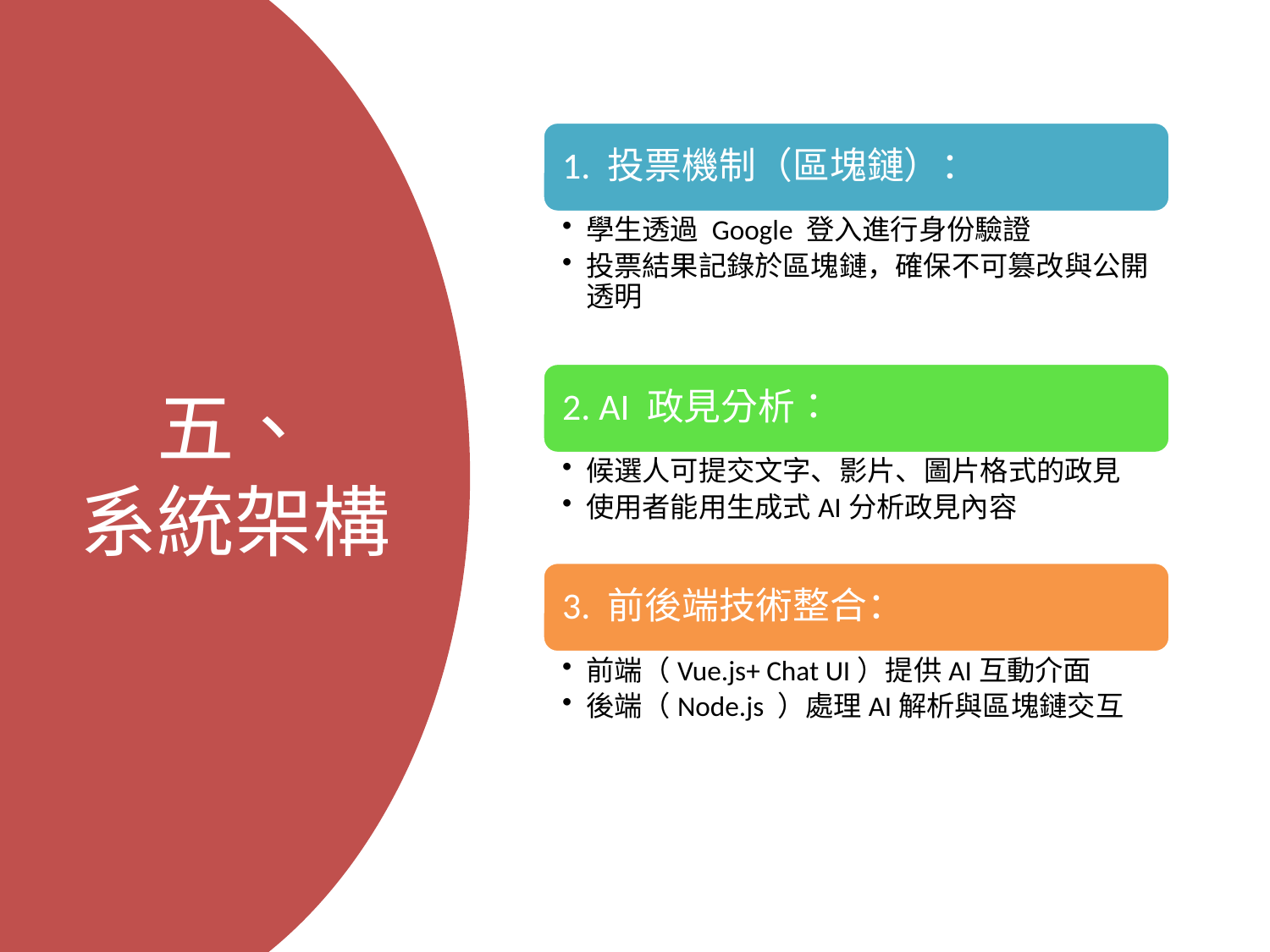

# 五、 系統架構
1. 投票機制（區塊鏈）：
學生透過 Google 登入進行身份驗證
投票結果記錄於區塊鏈，確保不可篡改與公開透明
2. AI 政見分析：
候選人可提交文字、影片、圖片格式的政見
使用者能用生成式AI分析政見內容
3. 前後端技術整合：
前端（Vue.js+ Chat UI）提供AI互動介面
後端（Node.js ）處理AI解析與區塊鏈交互